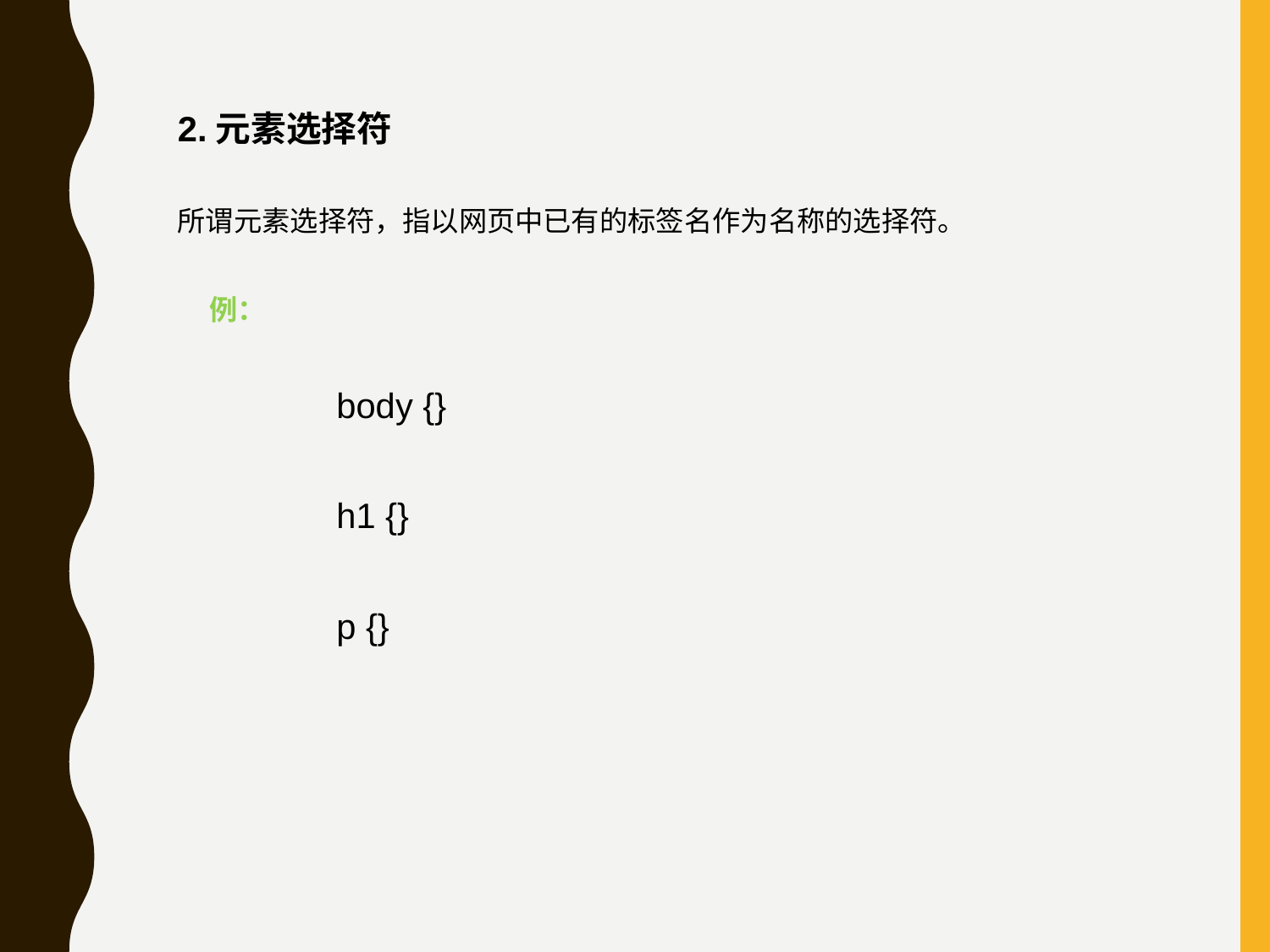

2.元素选择符

所谓元素选择符，指以网页中已有的标签名作为名称的选择符。

	例：

		body {}

		h1 {}

		p {}